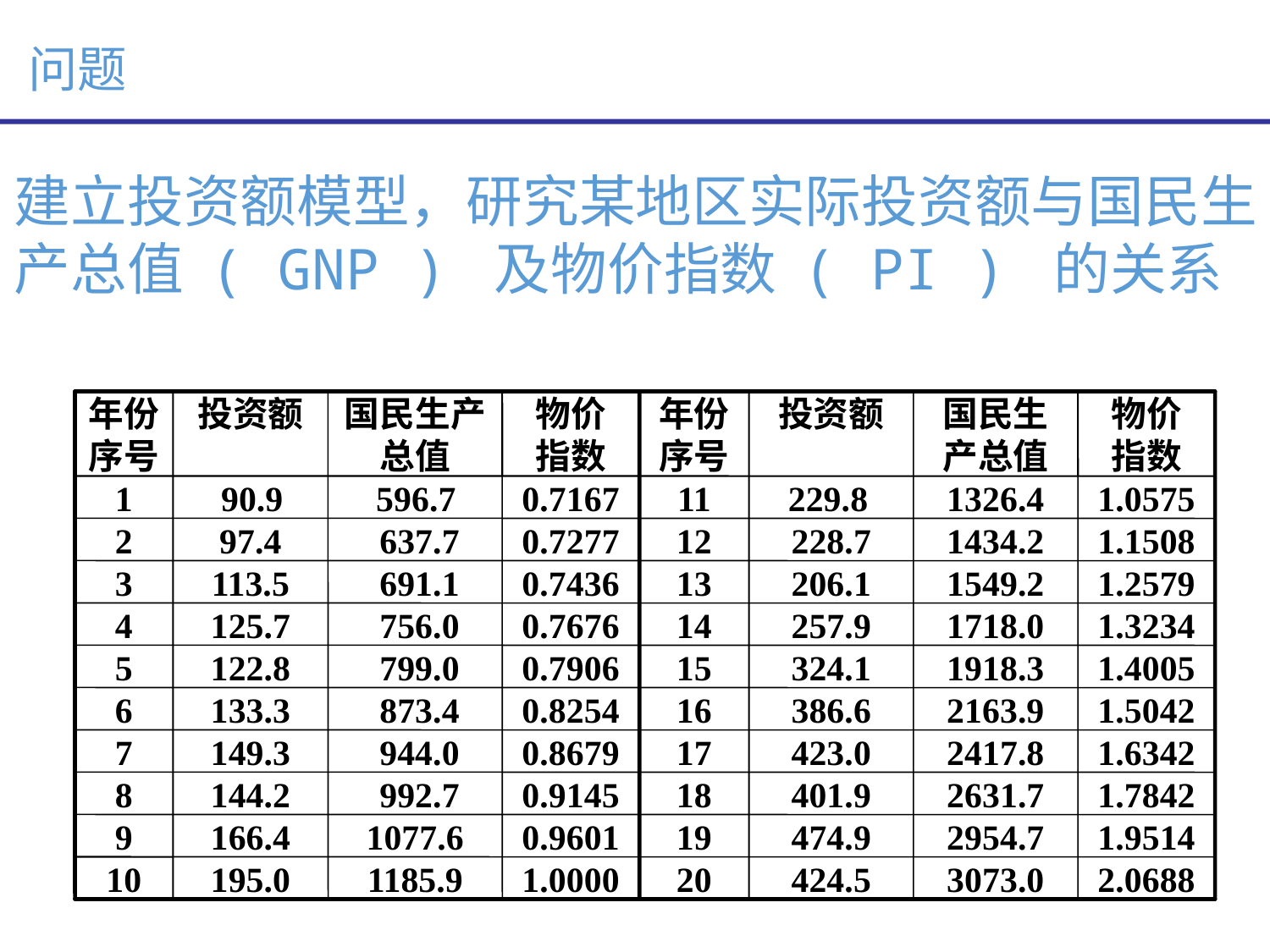

问题

建立投资额模型，研究某地区实际投资额与国民生产总值 ( GNP ) 及物价指数 ( PI ) 的关系

年份序号

投资额

国民生产总值

物价
指数

年份
序号

投资额

国民生产总值

物价
指数

1

    90.9
    596.7
0.7167

11
   229.8
1326.4
1.0575

2

97.4
 637.7
0.7277
12
228.7
1434.2
1.1508
3

113.5
 691.1
0.7436
13
206.1
1549.2
1.2579
4

125.7
 756.0
0.7676
14
257.9
1718.0
1.3234
5

122.8
 799.0
0.7906
15
324.1
1918.3
1.4005
6

133.3
 873.4
0.8254
16
386.6
2163.9
1.5042
7

149.3
 944.0
0.8679
17
423.0
2417.8
1.6342
8

144.2
 992.7
0.9145
18
401.9
2631.7
1.7842
9

166.4
1077.6
0.9601
19
474.9
2954.7
1.9514
10

195.0

1185.9
1.0000
20
424.5
3073.0
2.0688